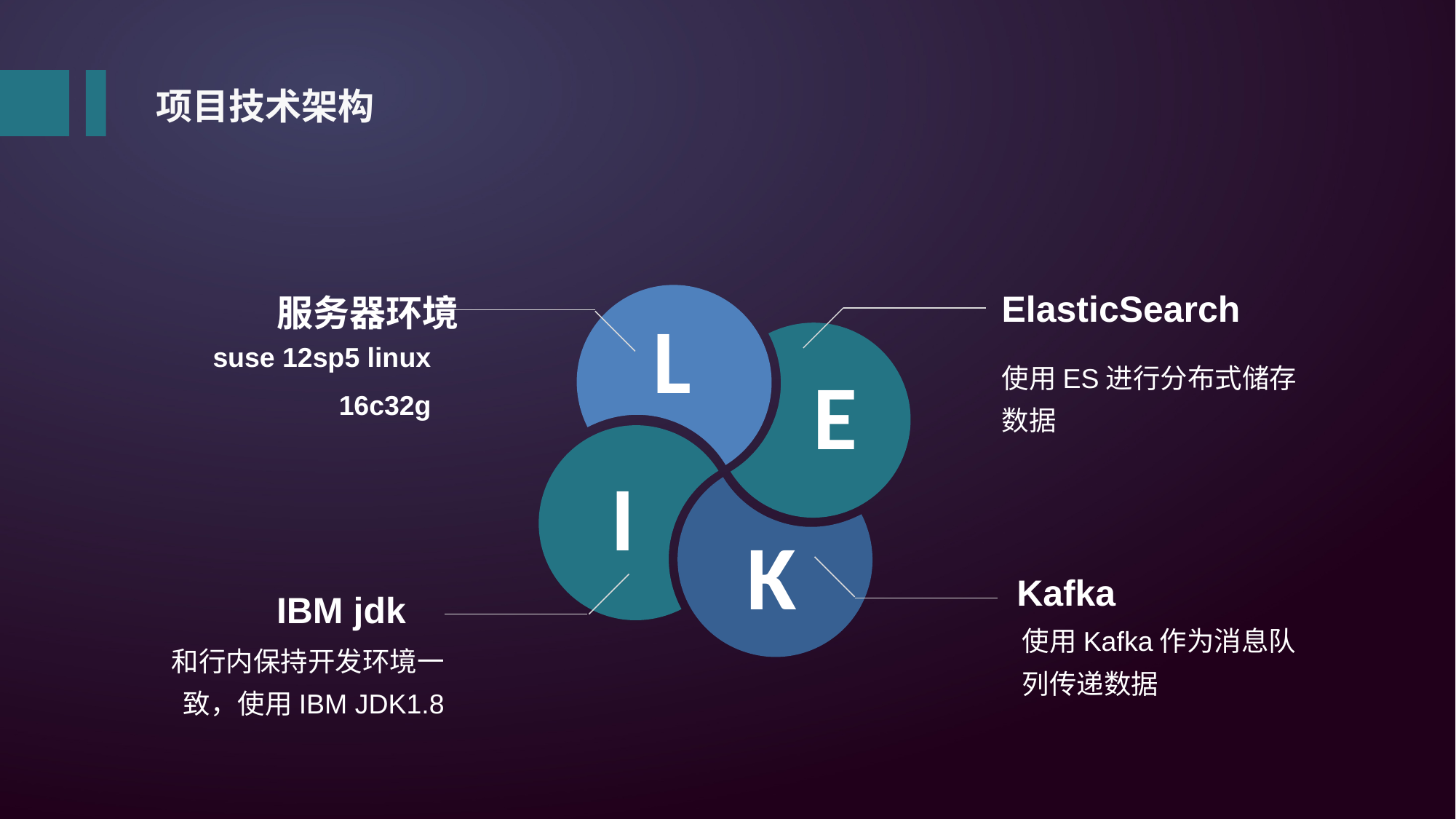

项目技术架构

ElasticSearch
服务器环境
L

suse 12sp5 linux
16c32g
使用ES进行分布式储存数据
E

I

K
Kafka
IBM jdk
使用Kafka作为消息队列传递数据
和行内保持开发环境一致，使用IBM JDK1.8